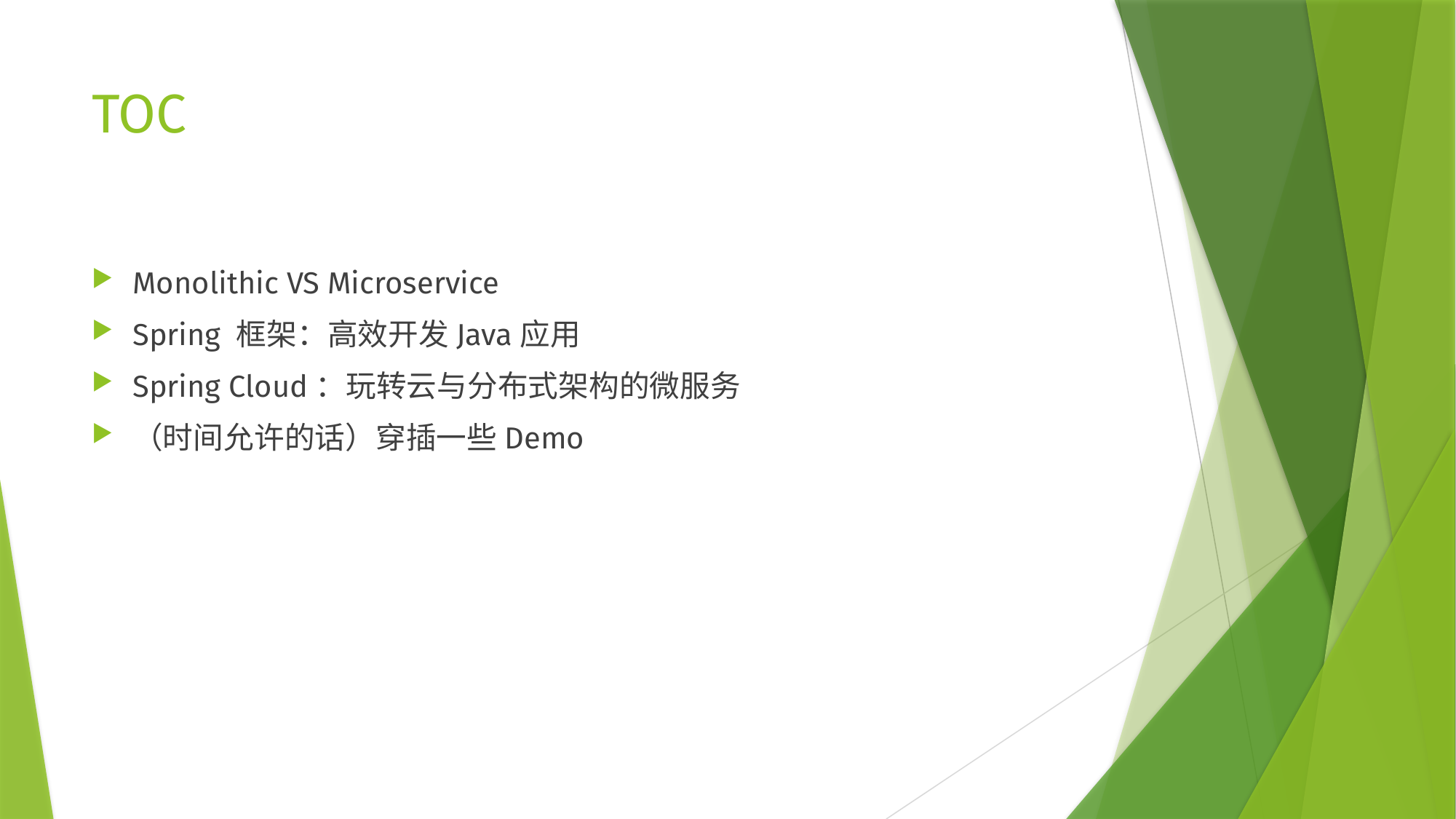

# TOC
Monolithic VS Microservice
Spring 框架：高效开发Java应用
Spring Cloud：玩转云与分布式架构的微服务
（时间允许的话）穿插一些Demo